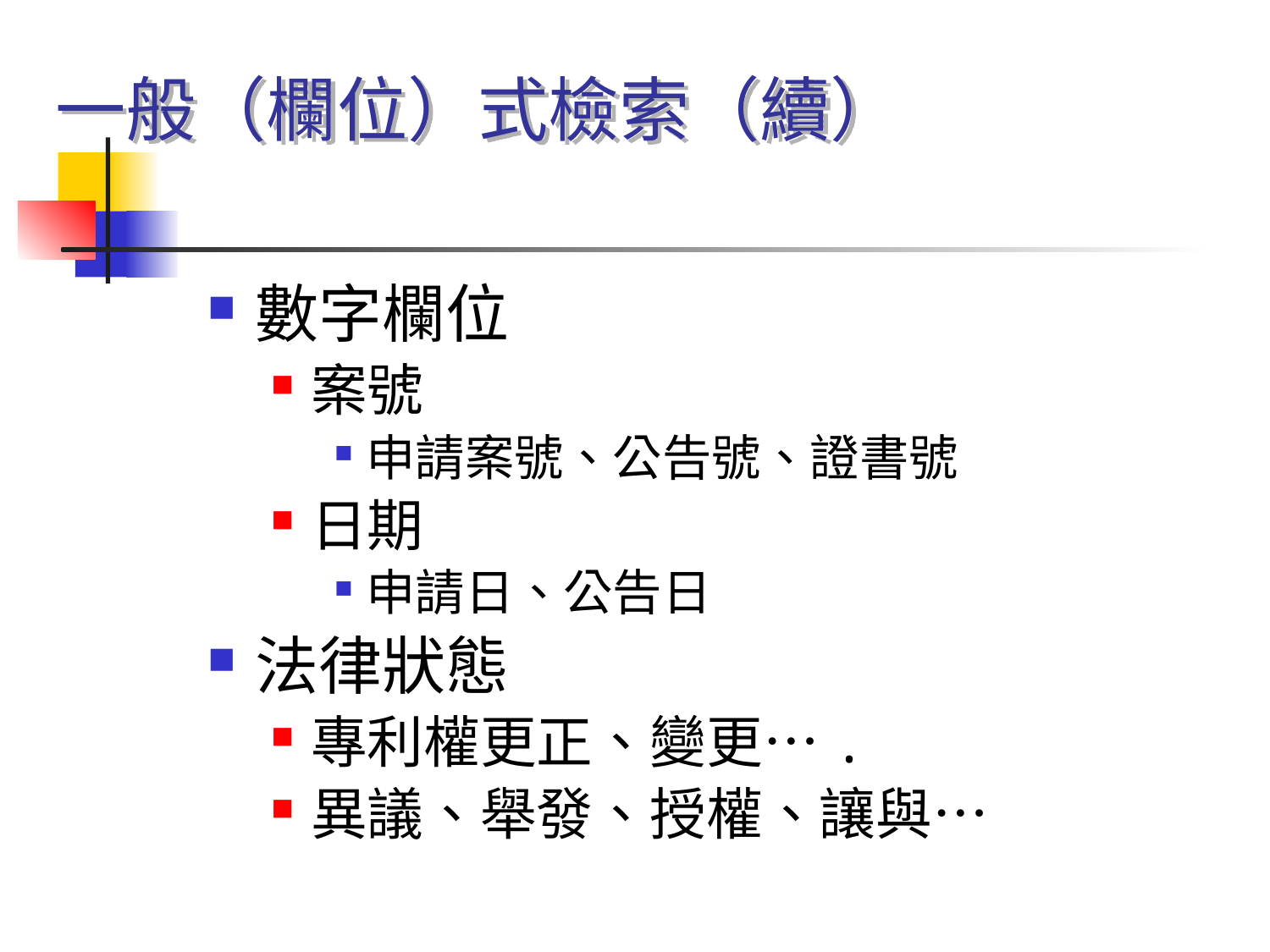

# 一般（欄位）式檢索（續）
數字欄位
案號
申請案號、公告號、證書號
日期
申請日、公告日
法律狀態
專利權更正、變更….
異議、舉發、授權、讓與…